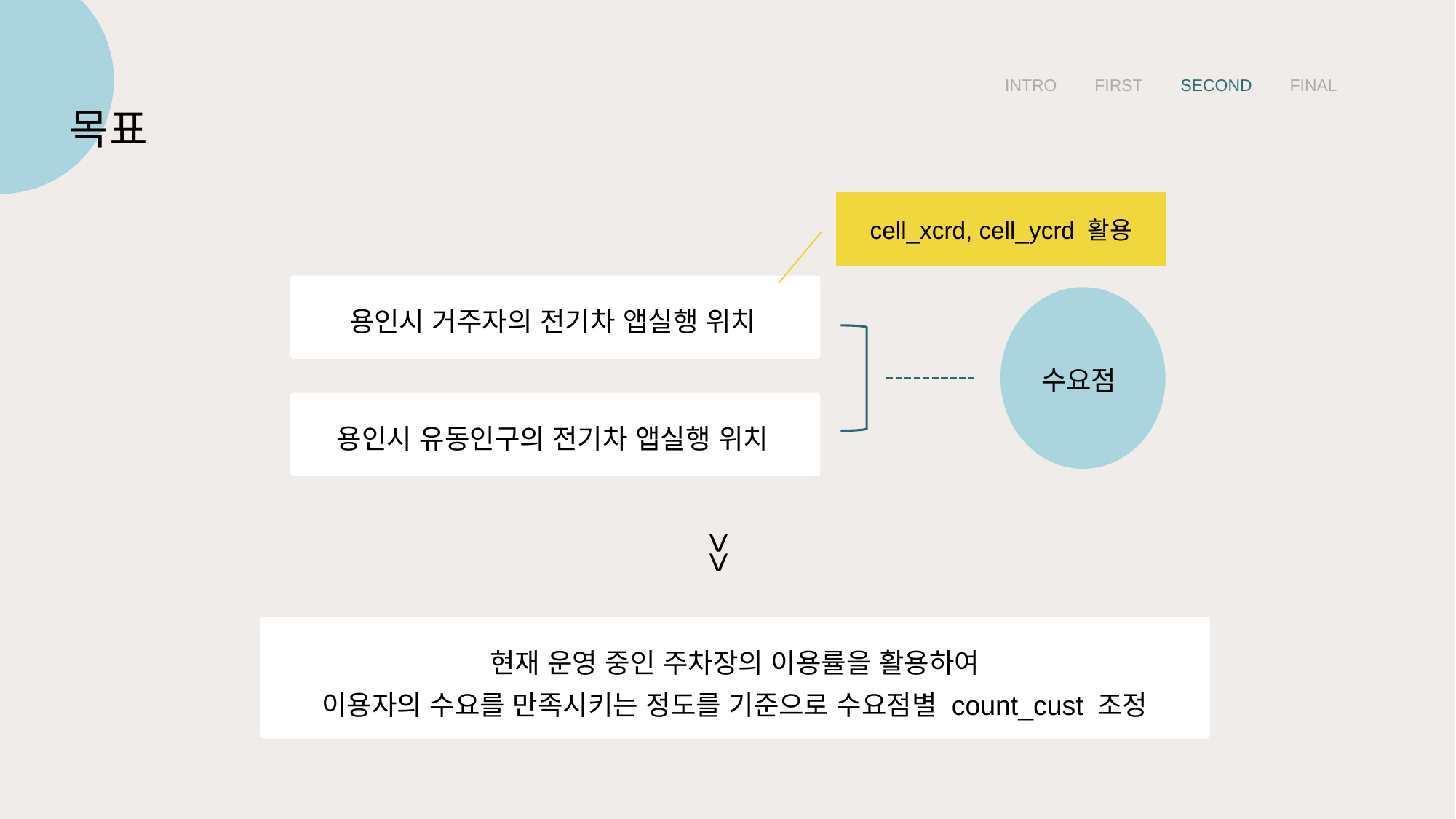

INTRO        FIRST        SECOND        FINAL
목표
cell_xcrd, cell_ycrd 활용

용인시 거주자의 전기차 앱실행 위치

수요점

용인시 유동인구의 전기차 앱실행 위치
>>

현재 운영 중인 주차장의 이용률을 활용하여
이용자의 수요를 만족시키는 정도를 기준으로 수요점별 count_cust 조정